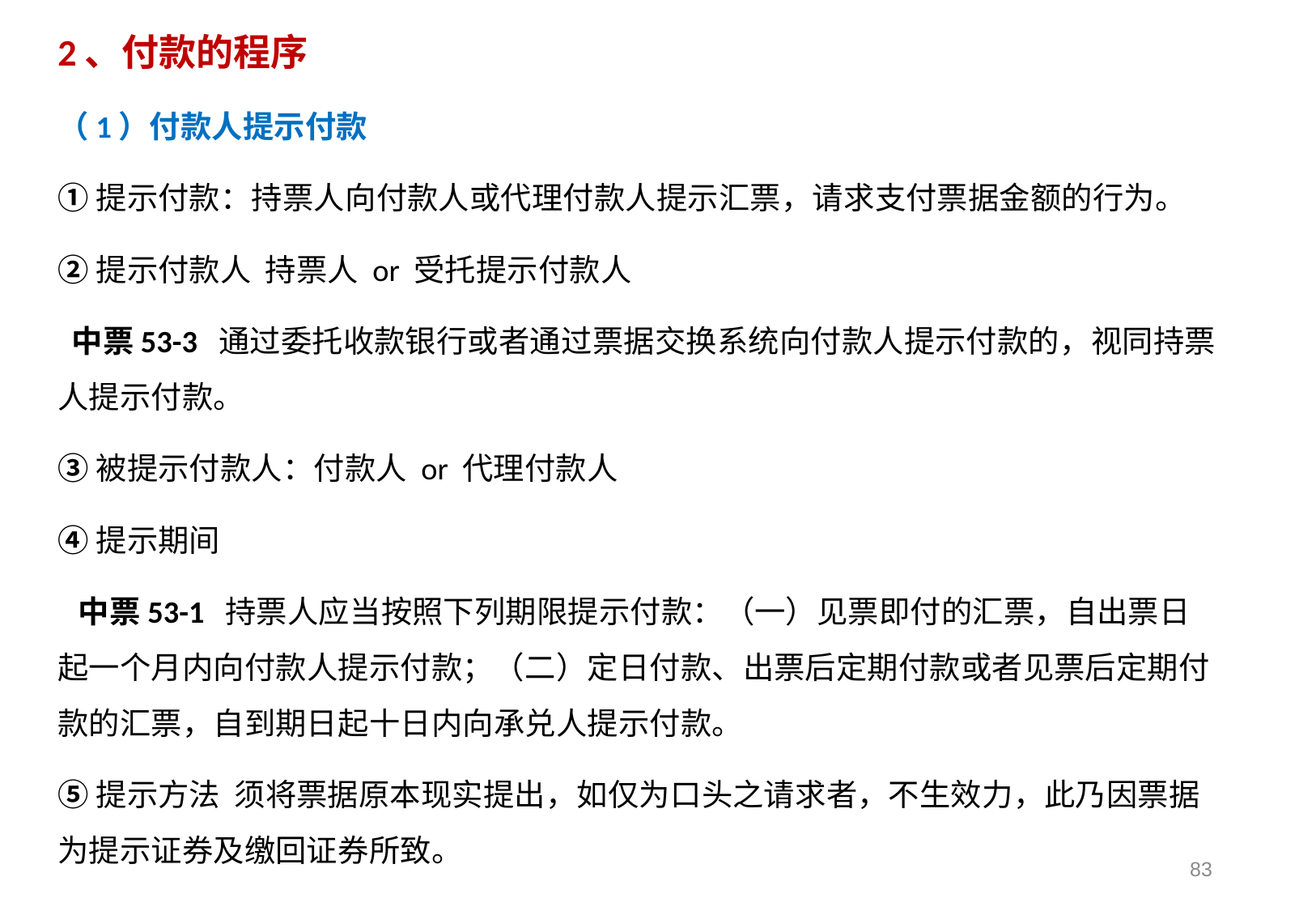

2、付款的程序
（1）付款人提示付款
①提示付款：持票人向付款人或代理付款人提示汇票，请求支付票据金额的行为。
②提示付款人  持票人 or 受托提示付款人
 中票53-3  通过委托收款银行或者通过票据交换系统向付款人提示付款的，视同持票人提示付款。
③被提示付款人：付款人 or 代理付款人
④提示期间
  中票53-1  持票人应当按照下列期限提示付款：（一）见票即付的汇票，自出票日起一个月内向付款人提示付款；（二）定日付款、出票后定期付款或者见票后定期付款的汇票，自到期日起十日内向承兑人提示付款。
⑤提示方法  须将票据原本现实提出，如仅为口头之请求者，不生效力，此乃因票据为提示证券及缴回证券所致。
83